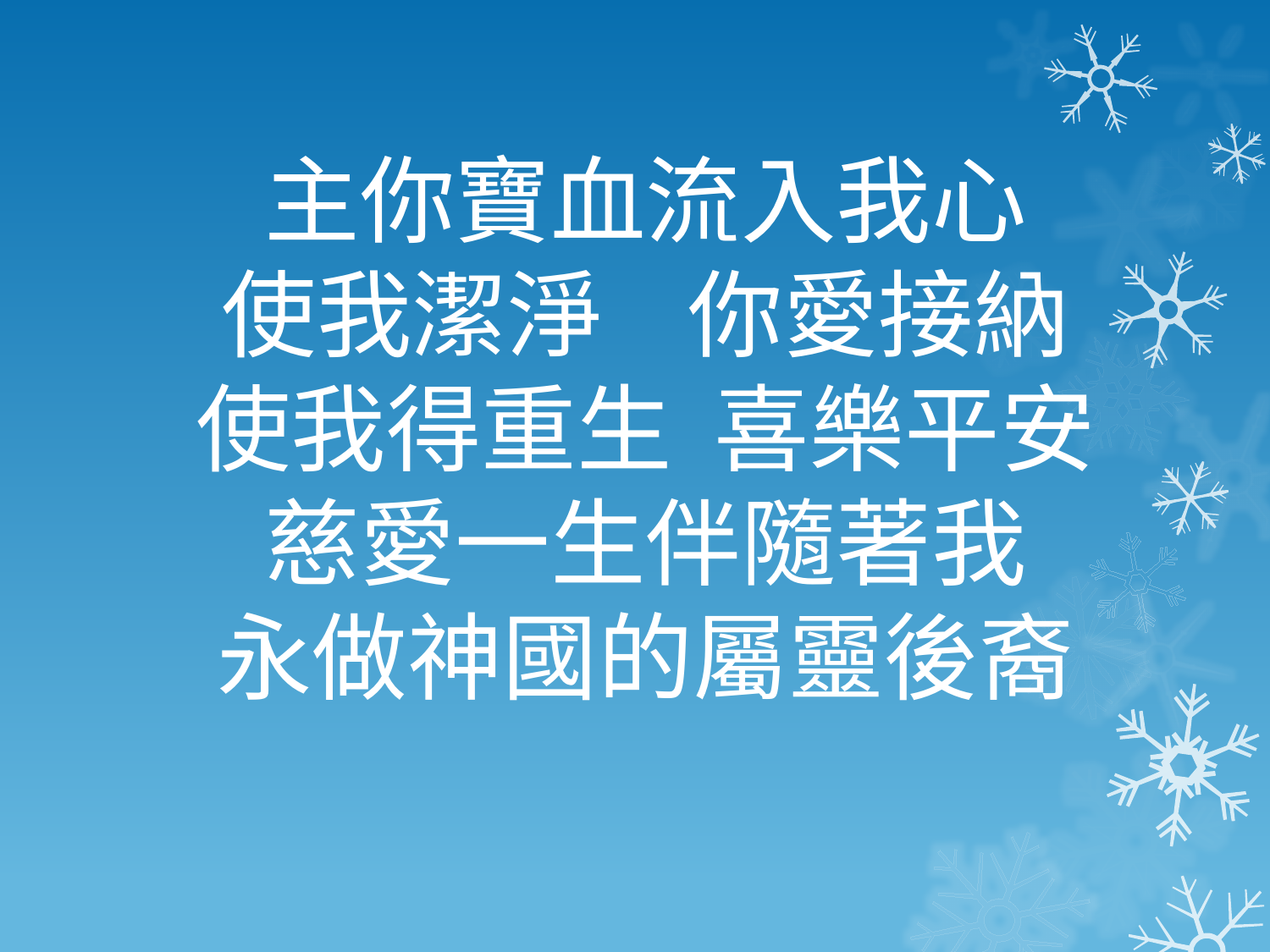

# 主你寶血流入我心 使我潔淨    你愛接納 使我得重生  喜樂平安 慈愛一生伴隨著我 永做神國的屬靈後裔